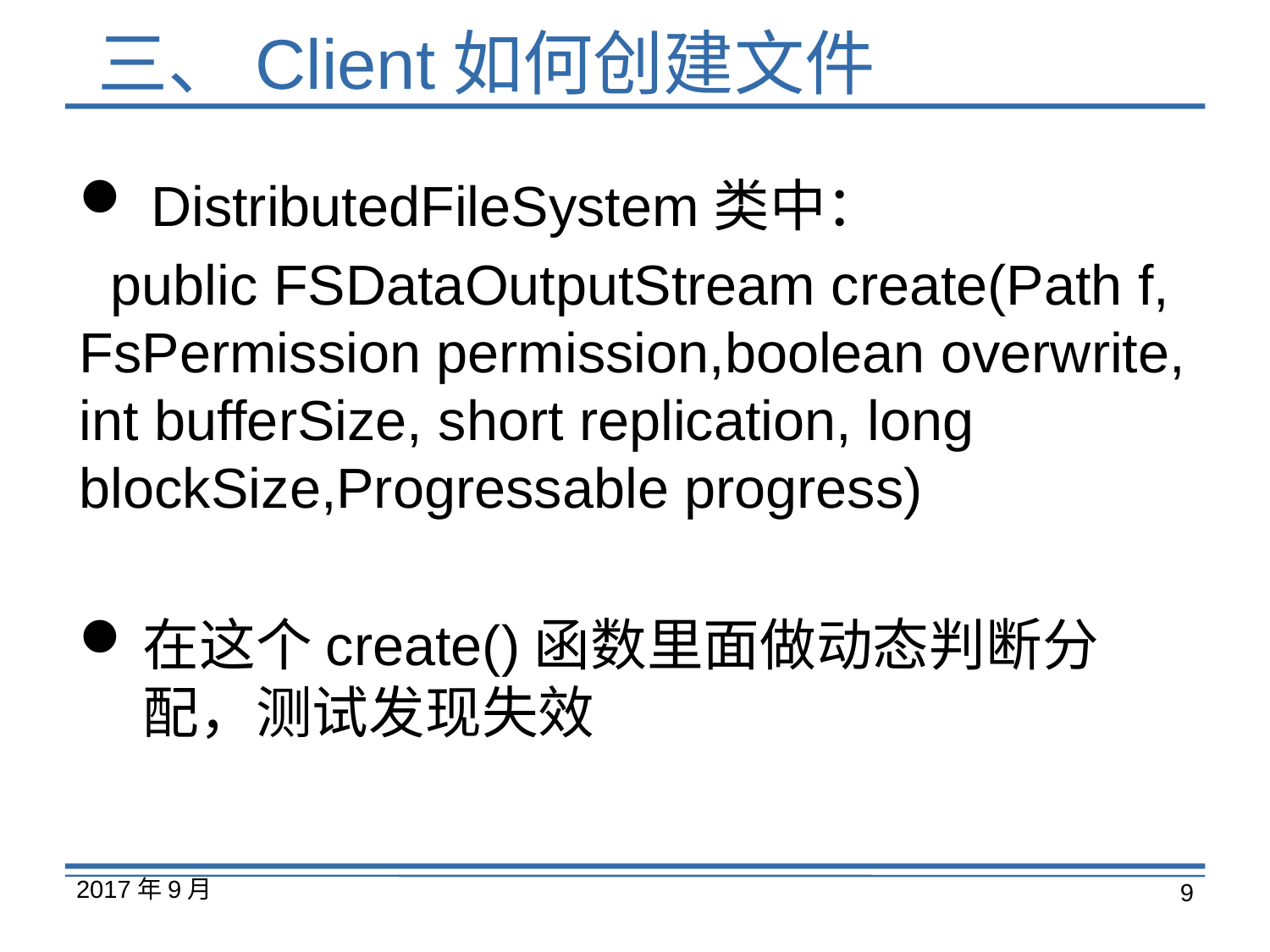

# 三、Client如何创建文件

DistributedFileSystem类中：
  public FSDataOutputStream create(Path f, FsPermission permission,boolean overwrite, int bufferSize, short replication, long blockSize,Progressable progress)

在这个create()函数里面做动态判断分配，测试发现失效

2017年9月
9